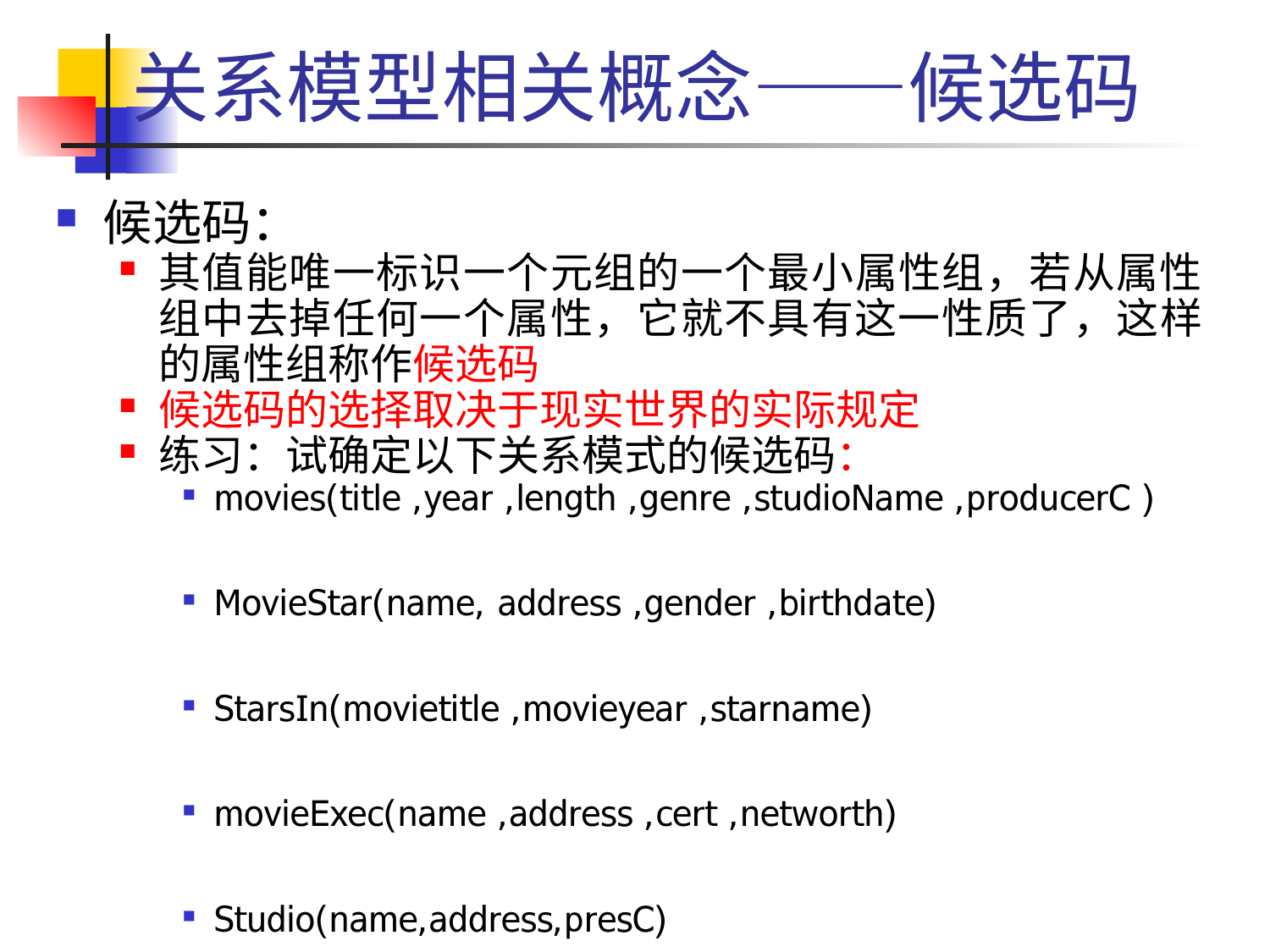

# 关系模型相关概念——候选码
候选码：
其值能唯一标识一个元组的一个最小属性组，若从属性组中去掉任何一个属性，它就不具有这一性质了，这样的属性组称作候选码
候选码的选择取决于现实世界的实际规定
练习：试确定以下关系模式的候选码：
movies(title ,year ,length ,genre ,studioName ,producerC )

MovieStar(name, address ,gender ,birthdate)

StarsIn(movietitle ,movieyear ,starname)

movieExec(name ,address ,cert ,networth)

Studio(name,address,presC)